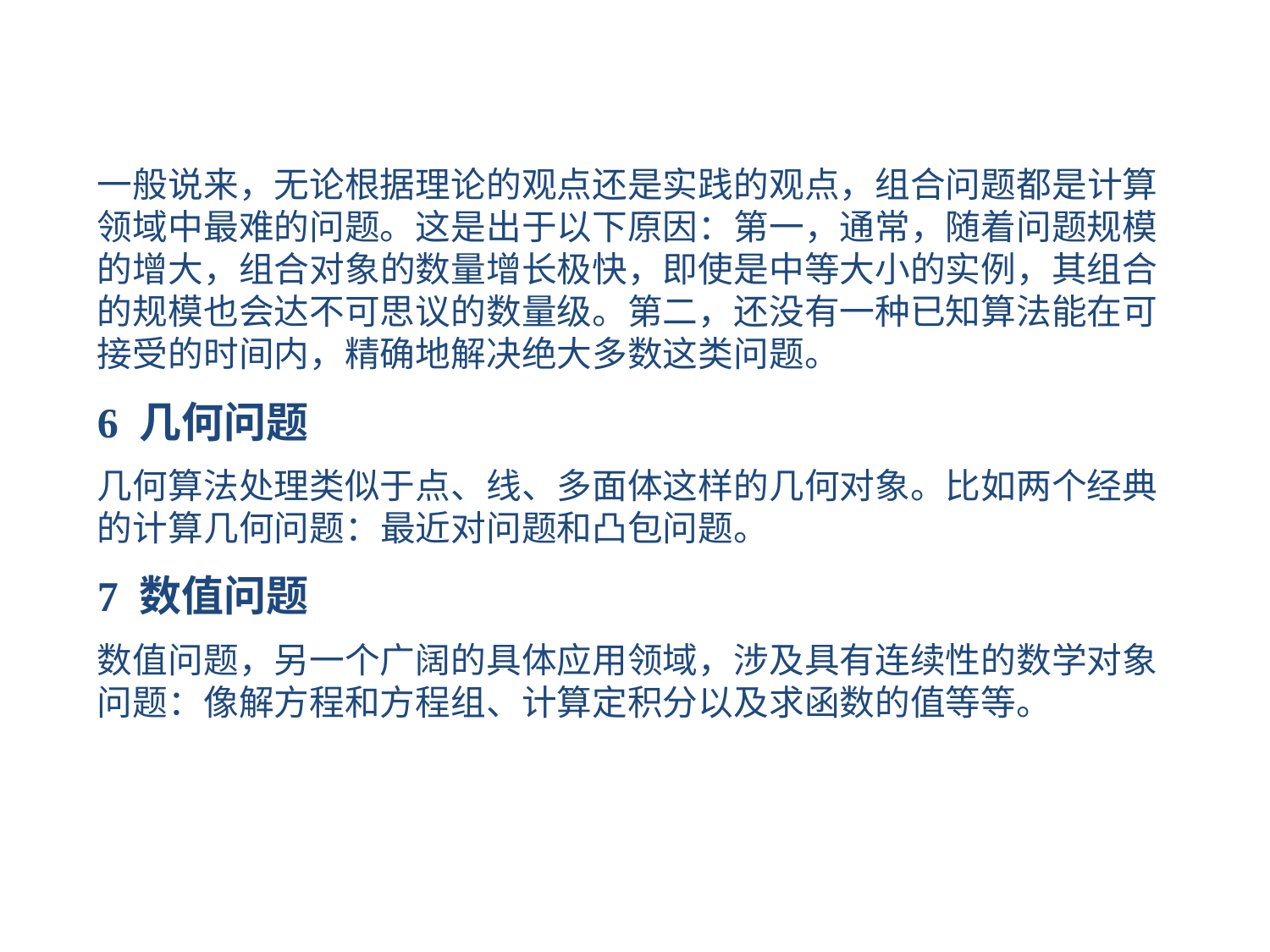

一般说来，无论根据理论的观点还是实践的观点，组合问题都是计算领域中最难的问题。这是出于以下原因：第一，通常，随着问题规模的增大，组合对象的数量增长极快，即使是中等大小的实例，其组合的规模也会达不可思议的数量级。第二，还没有一种已知算法能在可接受的时间内，精确地解决绝大多数这类问题。
6 几何问题
几何算法处理类似于点、线、多面体这样的几何对象。比如两个经典的计算几何问题：最近对问题和凸包问题。
7 数值问题
数值问题，另一个广阔的具体应用领域，涉及具有连续性的数学对象问题：像解方程和方程组、计算定积分以及求函数的值等等。